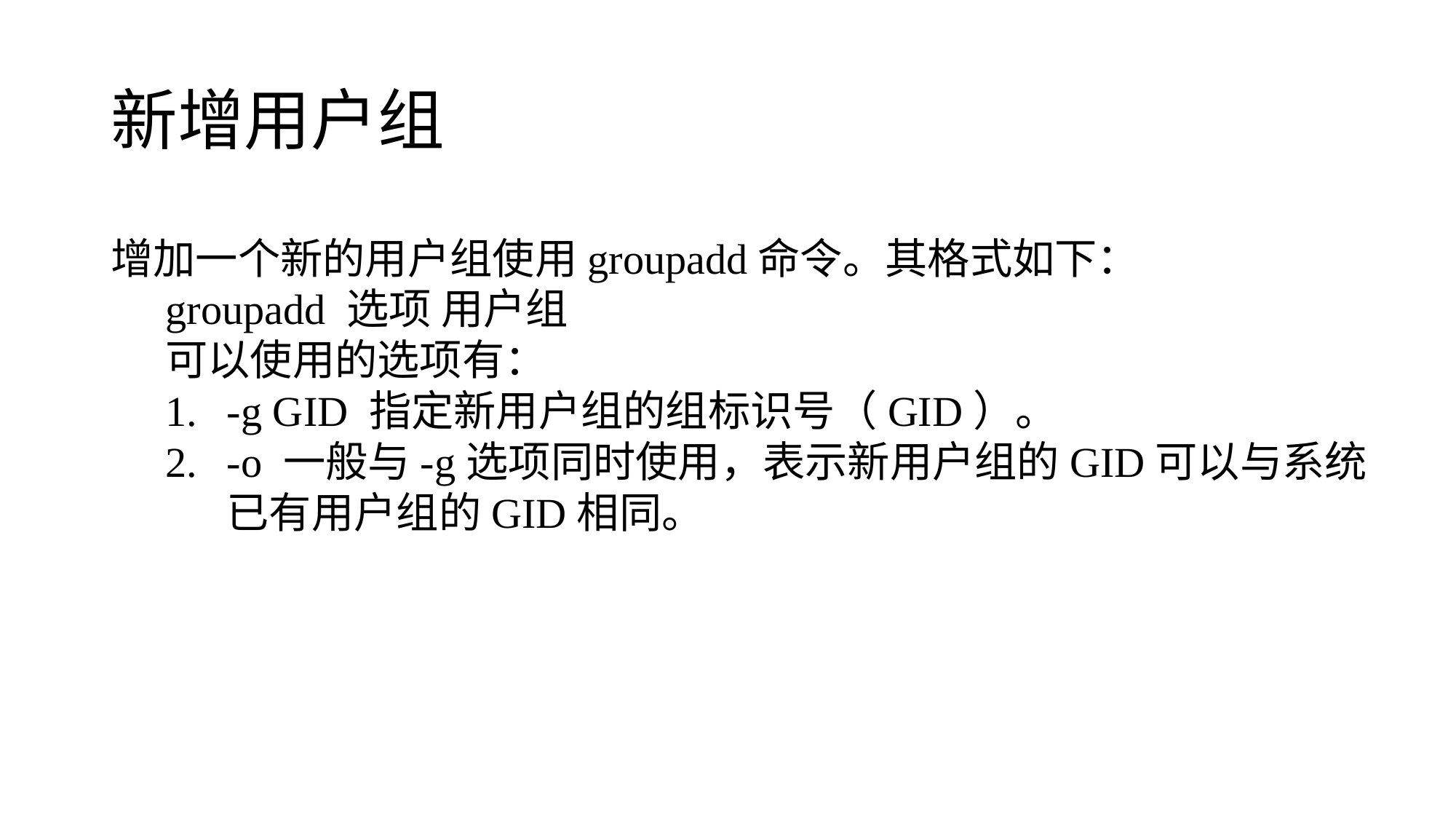

# 新增用户组
增加一个新的用户组使用groupadd命令。其格式如下：
groupadd 选项 用户组
可以使用的选项有：
-g GID 指定新用户组的组标识号（GID）。
-o 一般与-g选项同时使用，表示新用户组的GID可以与系统已有用户组的GID相同。